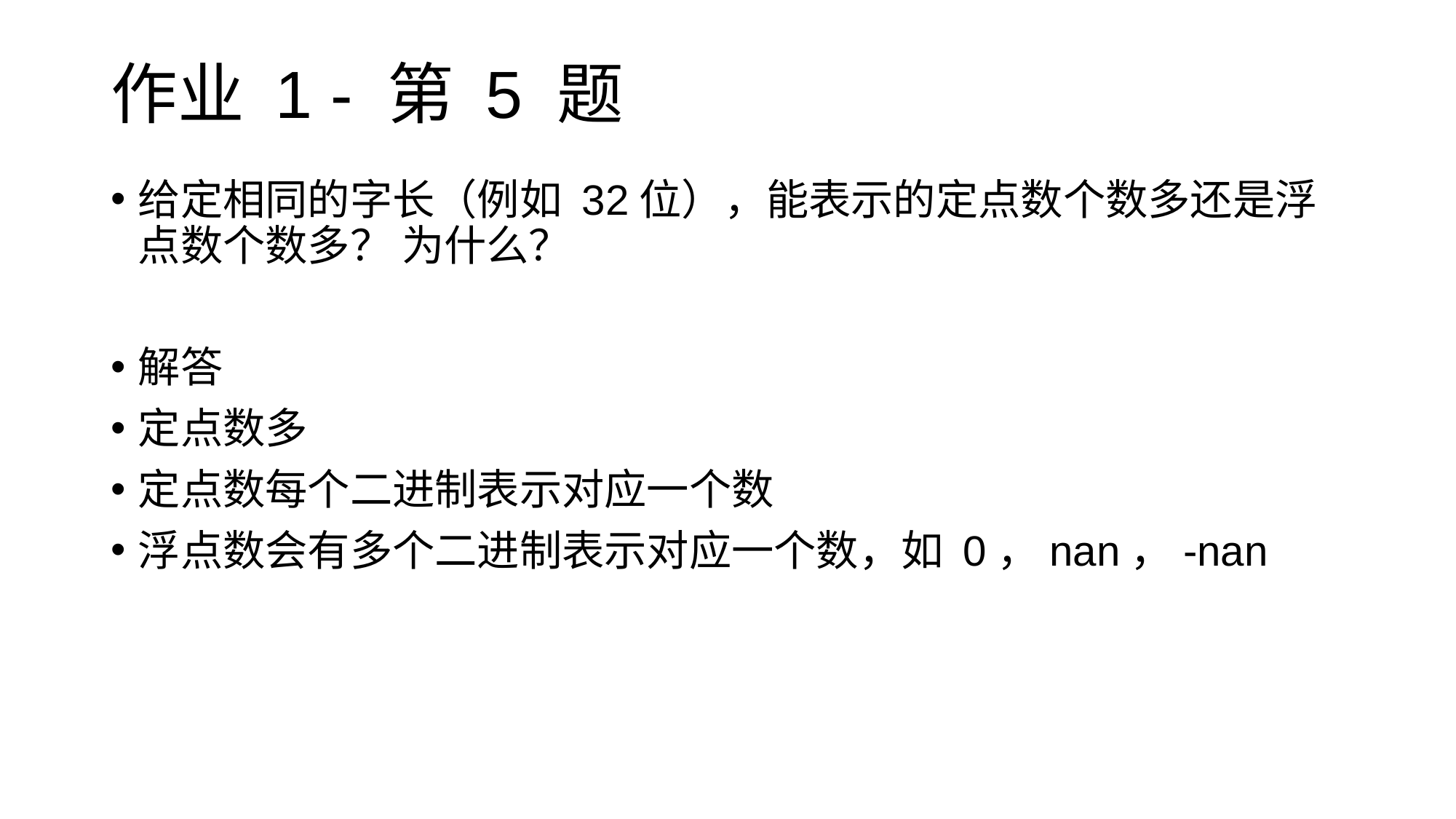

# 作业 1 - 第 5 题
给定相同的字长（例如 32位），能表示的定点数个数多还是浮点数个数多？ 为什么？

解答
定点数多
定点数每个二进制表示对应一个数
浮点数会有多个二进制表示对应一个数，如 0，nan，-nan